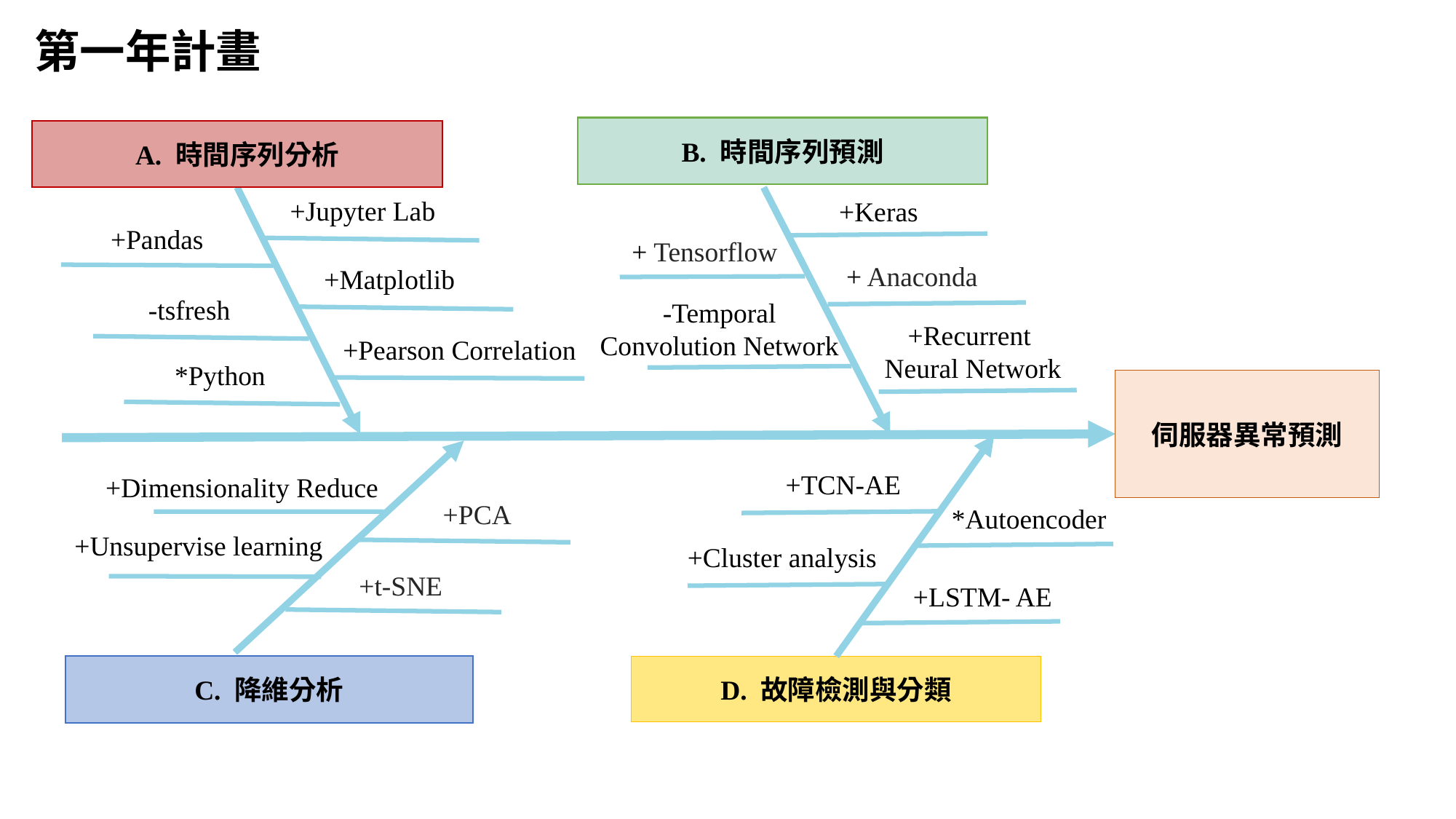

# 第一年計畫
B. 時間序列預測
A. 時間序列分析
+Jupyter Lab
+Keras
+Pandas
+ Tensorflow
+ Anaconda
+Matplotlib
-tsfresh
-Temporal Convolution Network
+Recurrent
Neural Network
+Pearson Correlation
*Python
伺服器異常預測
+TCN-AE
+Dimensionality Reduce
+PCA
*Autoencoder
+Unsupervise learning
+Cluster analysis
+t-SNE
+LSTM- AE
C. 降維分析
D. 故障檢測與分類